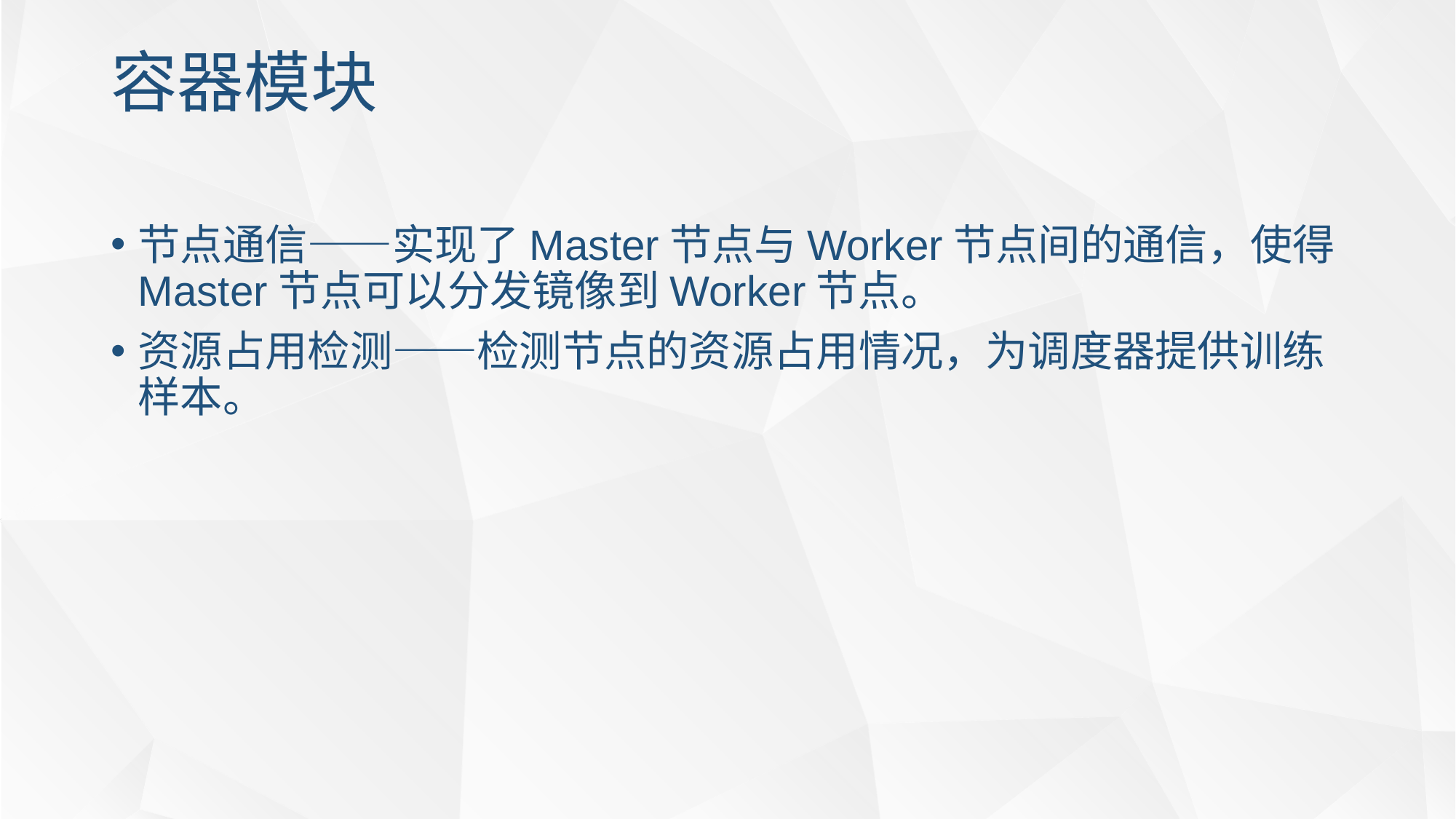

# 容器模块
节点通信——实现了Master节点与Worker节点间的通信，使得Master节点可以分发镜像到Worker节点。
资源占用检测——检测节点的资源占用情况，为调度器提供训练样本。